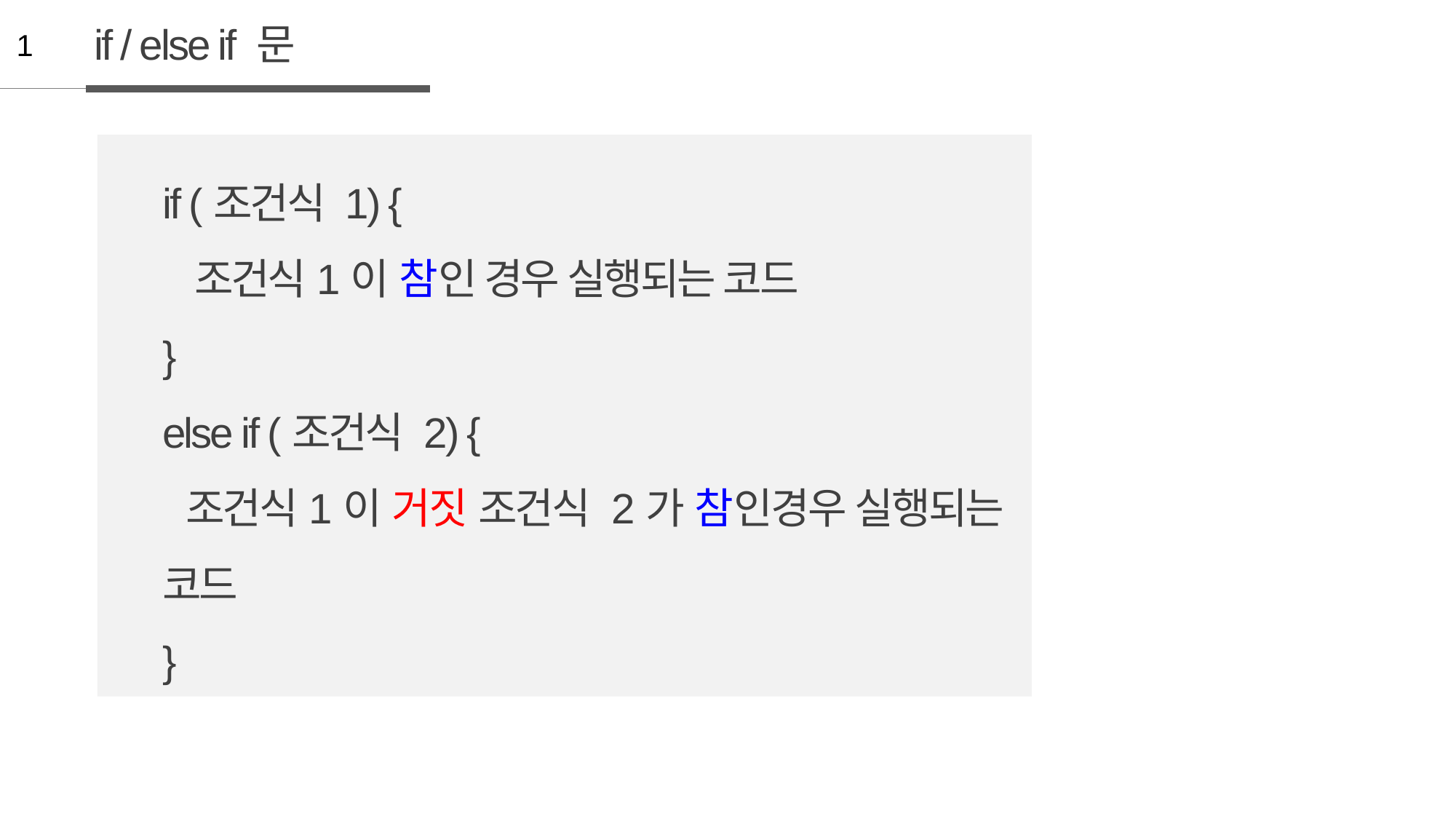

if / else if 문
1

if (조건식 1) {
  조건식1이 참인 경우 실행되는 코드
}
else if (조건식 2) {
 조건식1이 거짓 조건식 2가 참인경우 실행되는 코드
}